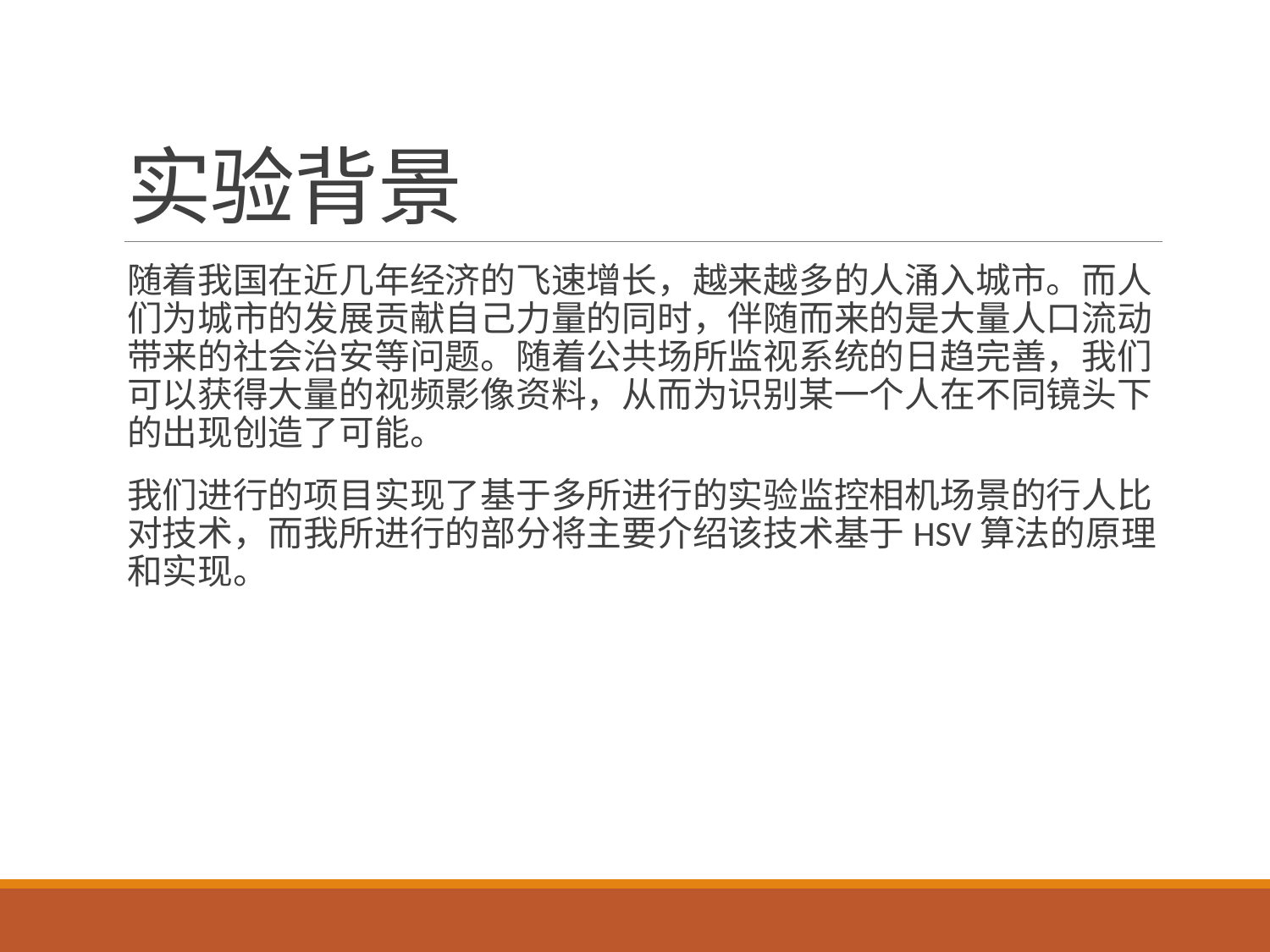

# 实验背景
随着我国在近几年经济的飞速增长，越来越多的人涌入城市。而人们为城市的发展贡献自己力量的同时，伴随而来的是大量人口流动带来的社会治安等问题。随着公共场所监视系统的日趋完善，我们可以获得大量的视频影像资料，从而为识别某一个人在不同镜头下的出现创造了可能。
我们进行的项目实现了基于多所进行的实验监控相机场景的行人比对技术，而我所进行的部分将主要介绍该技术基于HSV算法的原理和实现。